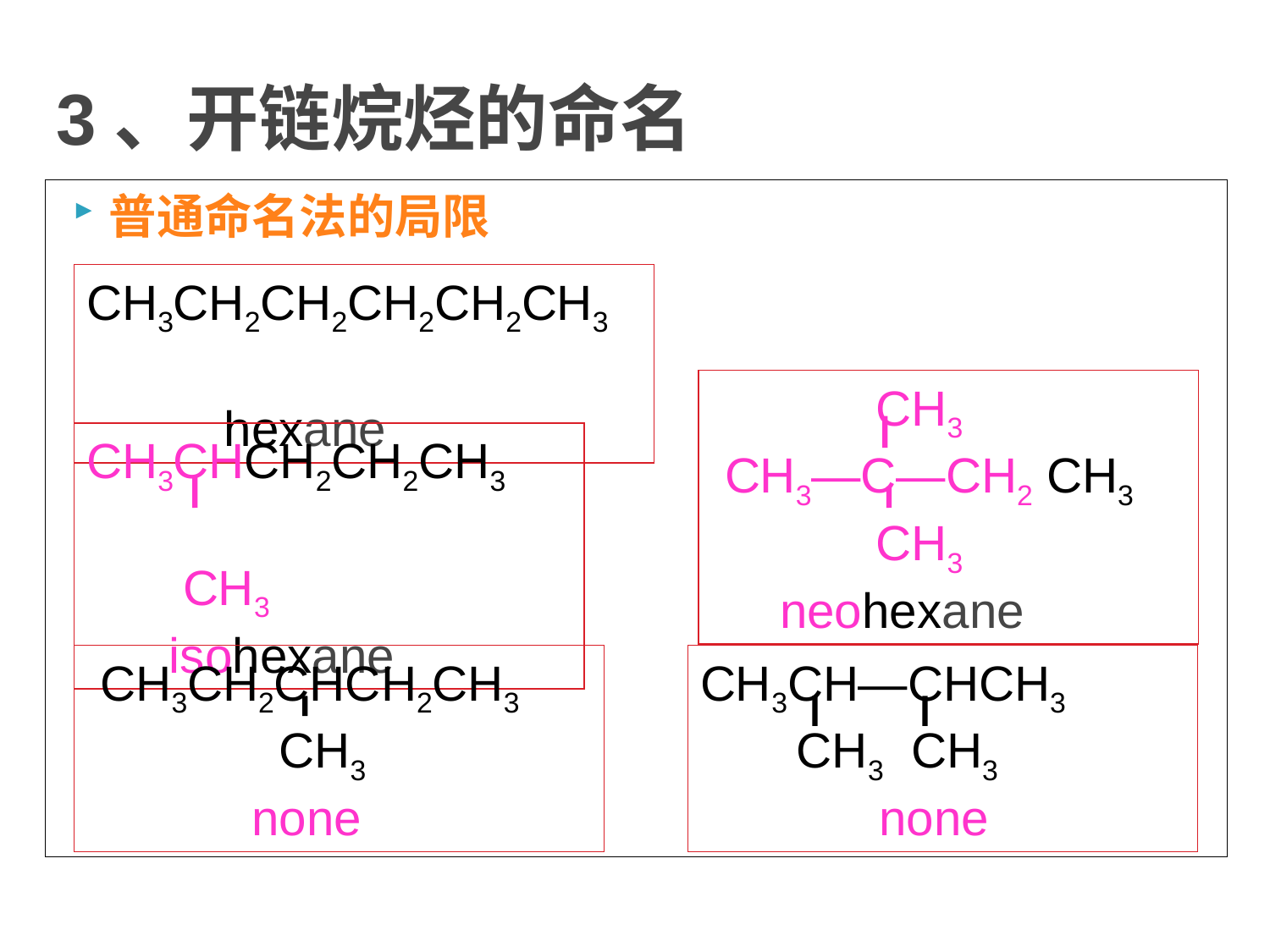

# 3、开链烷烃的命名
普通命名法的局限
CH3CH2CH2CH2CH2CH3
          hexane
            CH3
 CH3—C—CH2 CH3
            CH3
     neohexane

CH3CHCH2CH2CH3
       CH3
      isohexane

 CH3CH2CHCH2CH3
              CH3
            none
CH3CH—CHCH3
       CH3  CH3
             none